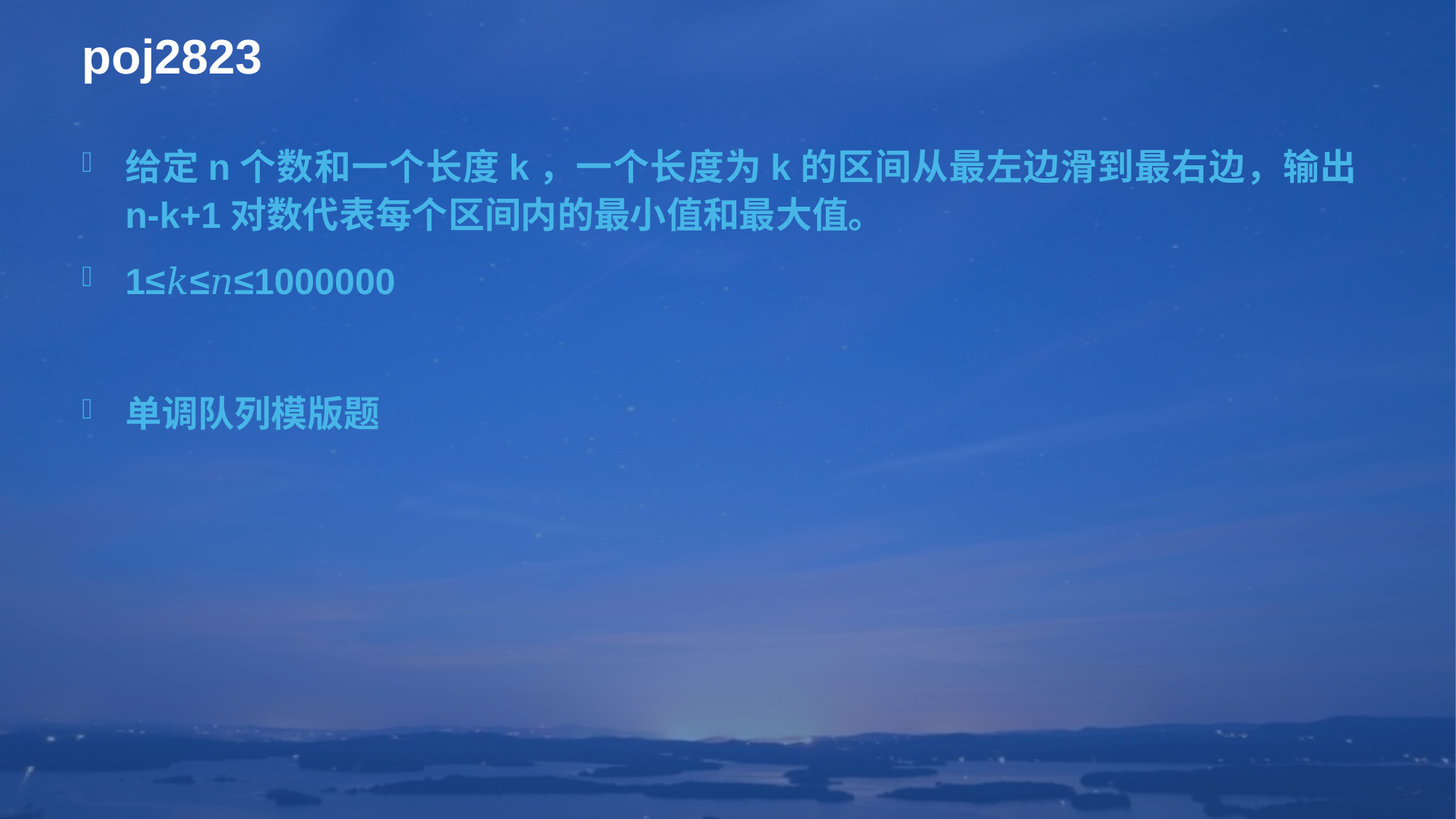

# poj2823
给定n个数和一个长度k，一个长度为k的区间从最左边滑到最右边，输出n-k+1对数代表每个区间内的最小值和最大值。
1≤𝑘≤𝑛≤1000000

单调队列模版题